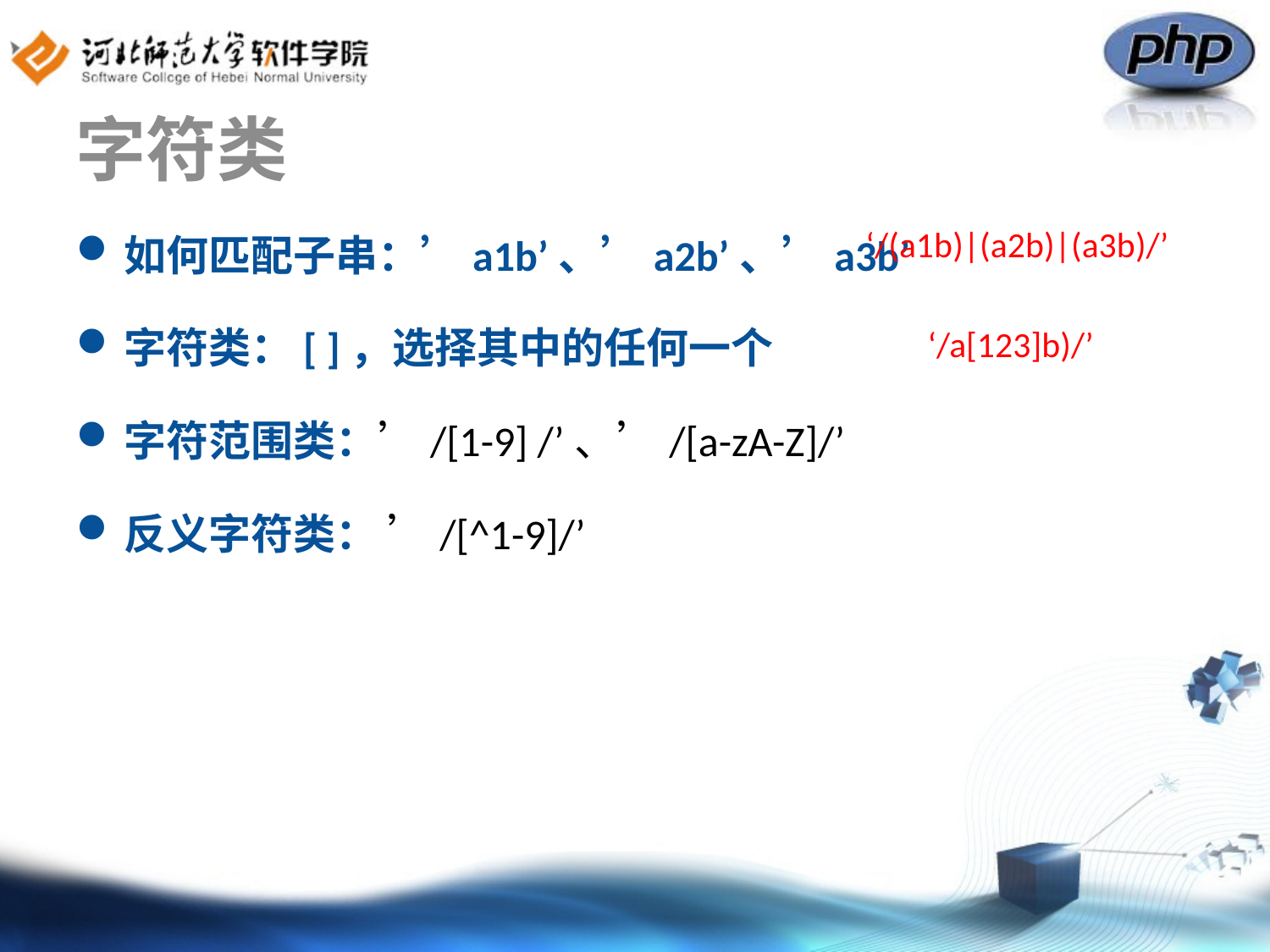

# 字符类
‘/(a1b)|(a2b)|(a3b)/’
如何匹配子串：’a1b’、’a2b’、’a3b’
字符类：[ ]，选择其中的任何一个
字符范围类：’/[1-9] /’、’/[a-zA-Z]/’
反义字符类： ’/[^1-9]/’
‘/a[123]b)/’